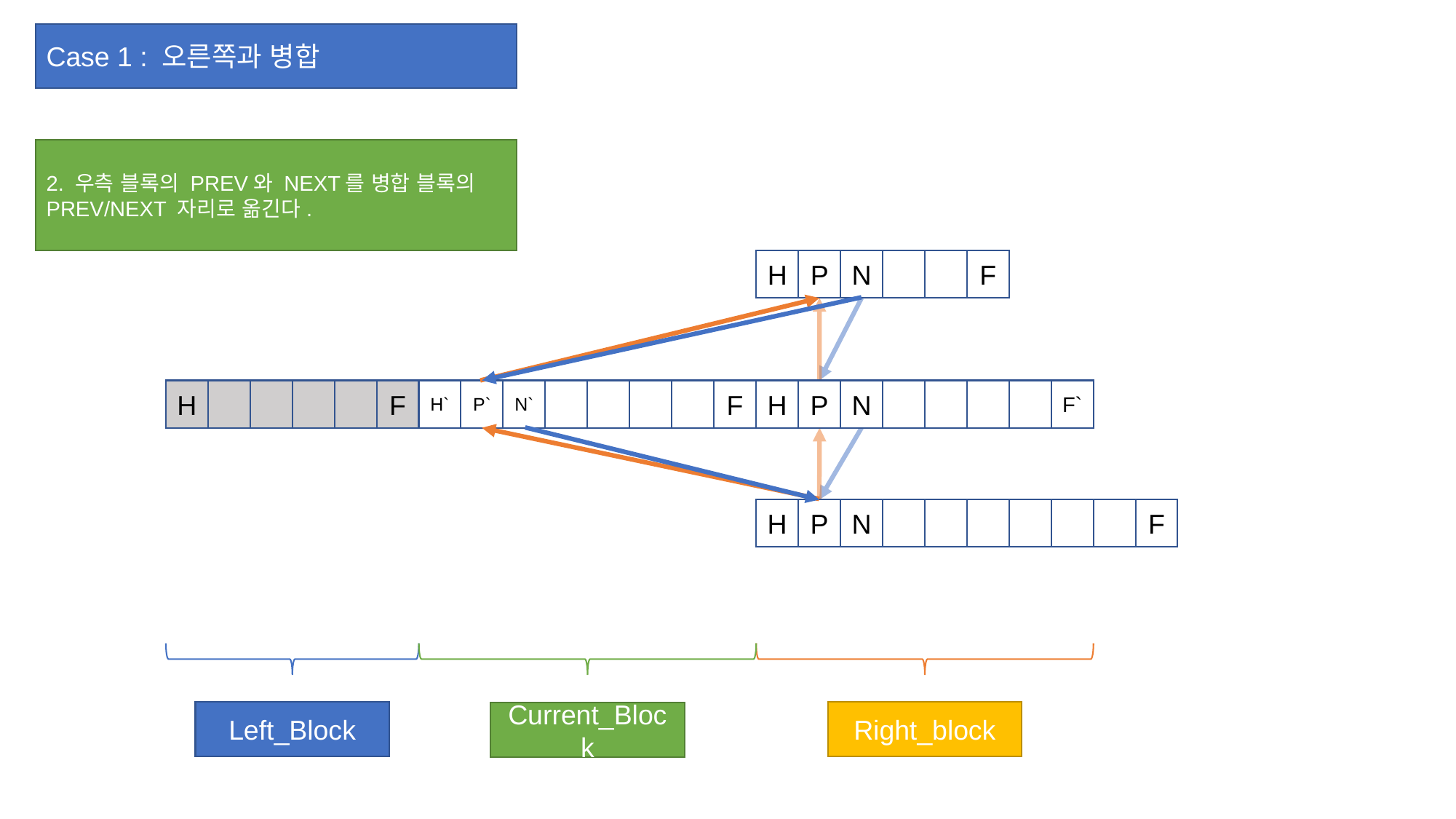

Case 1 : 오른쪽과 병합
2. 우측 블록의 PREV와 NEXT를 병합 블록의 PREV/NEXT 자리로 옮긴다.
H
P
N

F
H
P
N

F`

H

F
H`
P`
N`

F

H
P
N

F

Left_Block
Right_block
Current_Block